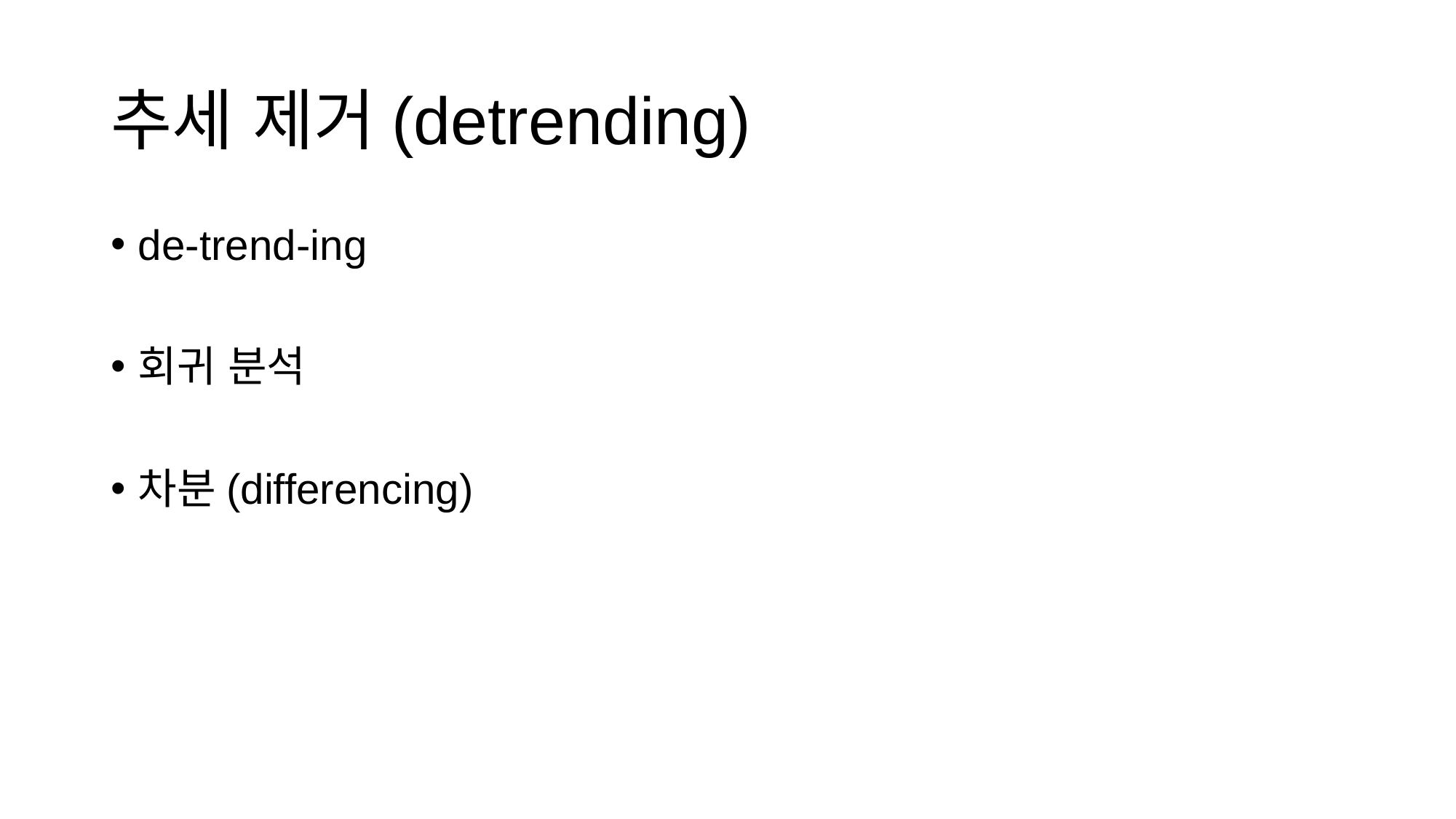

# 추세 제거(detrending)
de-trend-ing

회귀 분석

차분(differencing)